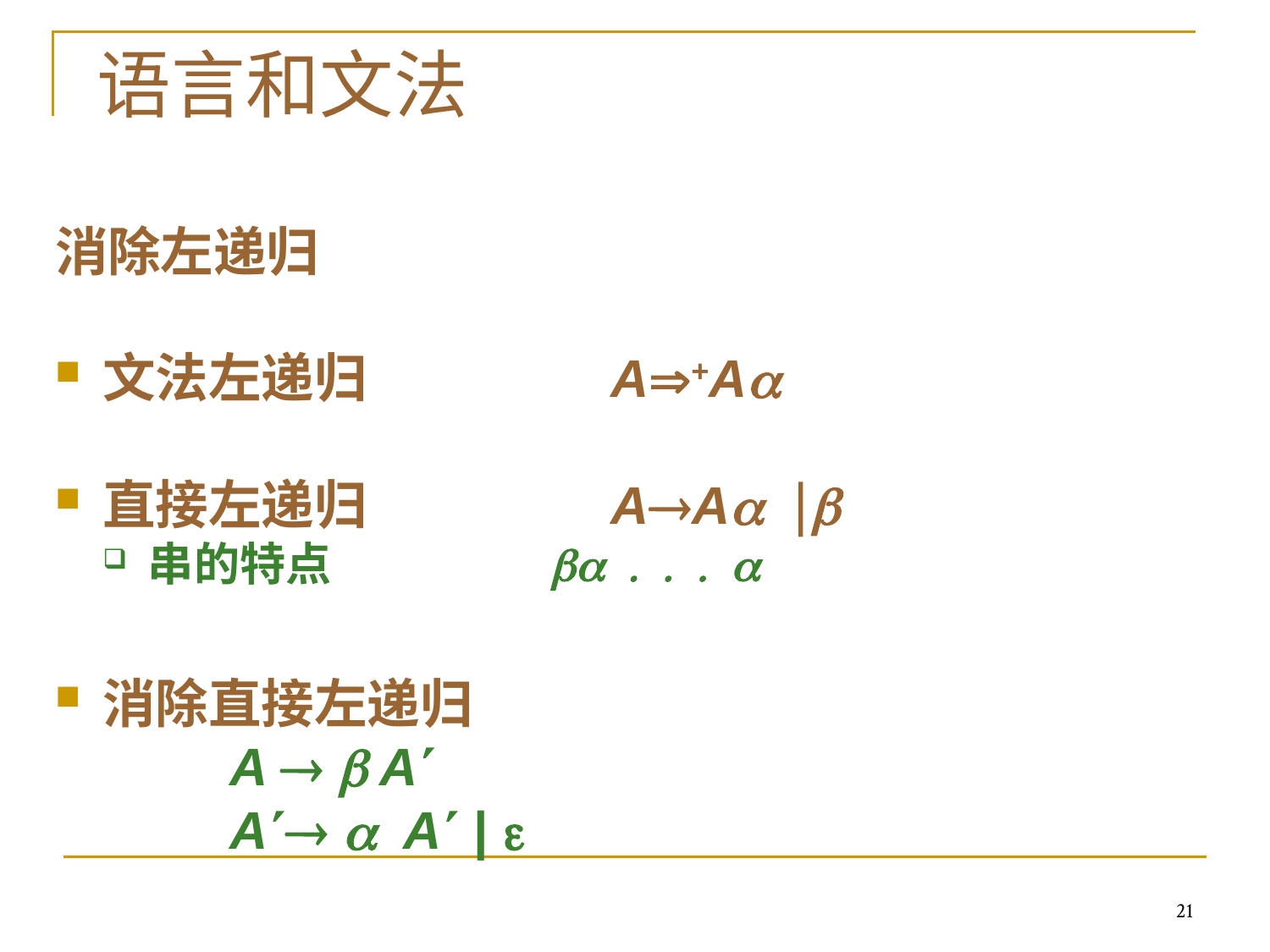

# 语言和文法
消除左递归

文法左递归		A⇒+Aα

直接左递归		A→Aα |β
串的特点		 βα . . . α

消除直接左递归
		A → β A′
		A′→ α A′ | ε
21